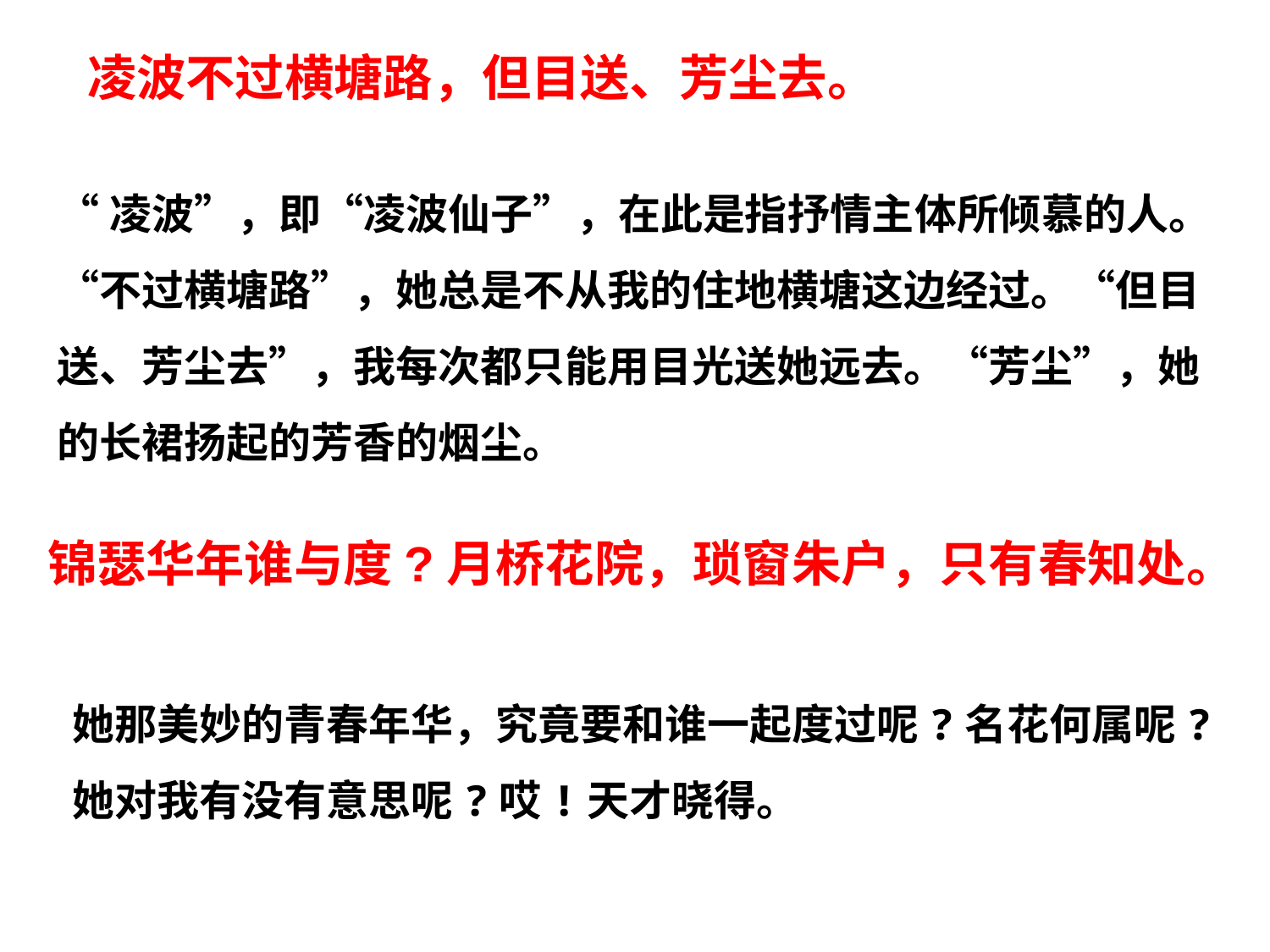

凌波不过横塘路，但目送、芳尘去。
“凌波”，即“凌波仙子”，在此是指抒情主体所倾慕的人。“不过横塘路”，她总是不从我的住地横塘这边经过。“但目送、芳尘去”，我每次都只能用目光送她远去。“芳尘”，她的长裙扬起的芳香的烟尘。
锦瑟华年谁与度?月桥花院，琐窗朱户，只有春知处。
她那美妙的青春年华，究竟要和谁一起度过呢?名花何属呢?她对我有没有意思呢?哎!天才晓得。